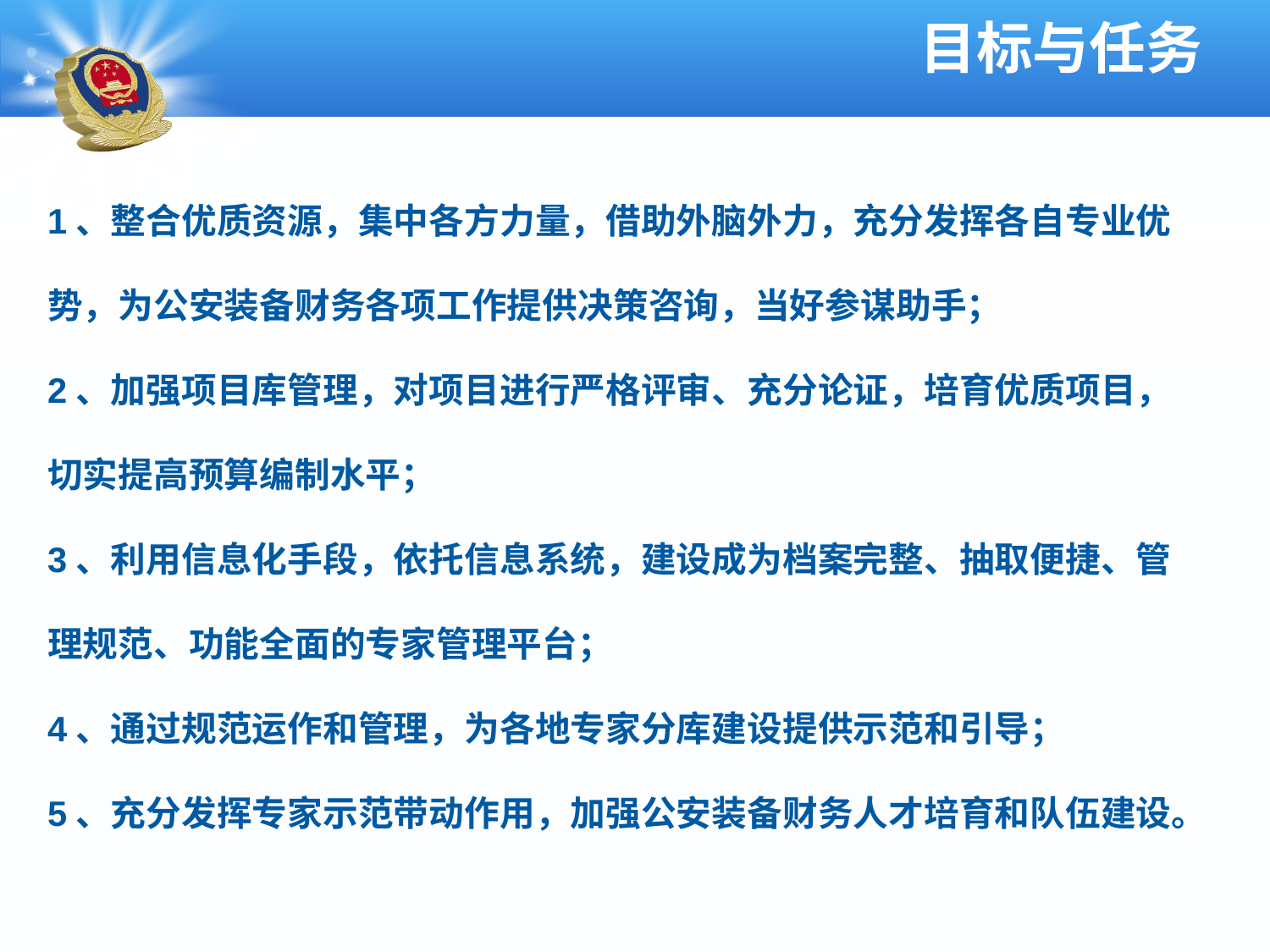

目标与任务
1、整合优质资源，集中各方力量，借助外脑外力，充分发挥各自专业优势，为公安装备财务各项工作提供决策咨询，当好参谋助手；
2、加强项目库管理，对项目进行严格评审、充分论证，培育优质项目，切实提高预算编制水平；
3、利用信息化手段，依托信息系统，建设成为档案完整、抽取便捷、管理规范、功能全面的专家管理平台；
4、通过规范运作和管理，为各地专家分库建设提供示范和引导；
5、充分发挥专家示范带动作用，加强公安装备财务人才培育和队伍建设。